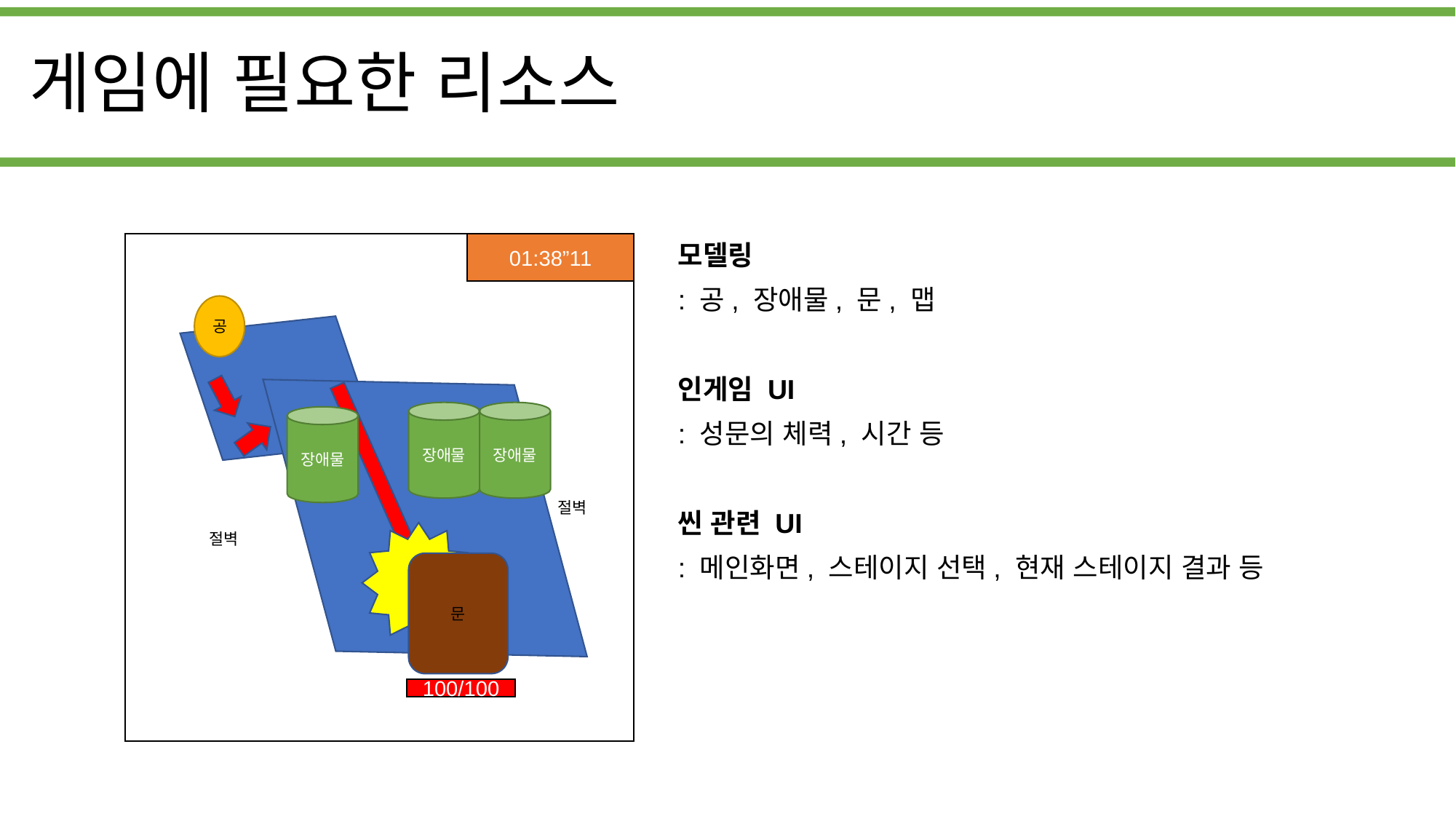

# 게임에 필요한 리소스

01:38”11
모델링
: 공, 장애물, 문, 맵

인게임 UI
: 성문의 체력, 시간 등

씬 관련 UI
: 메인화면, 스테이지 선택, 현재 스테이지 결과 등
공

장애물
장애물
장애물

문
절벽
절벽
100/100